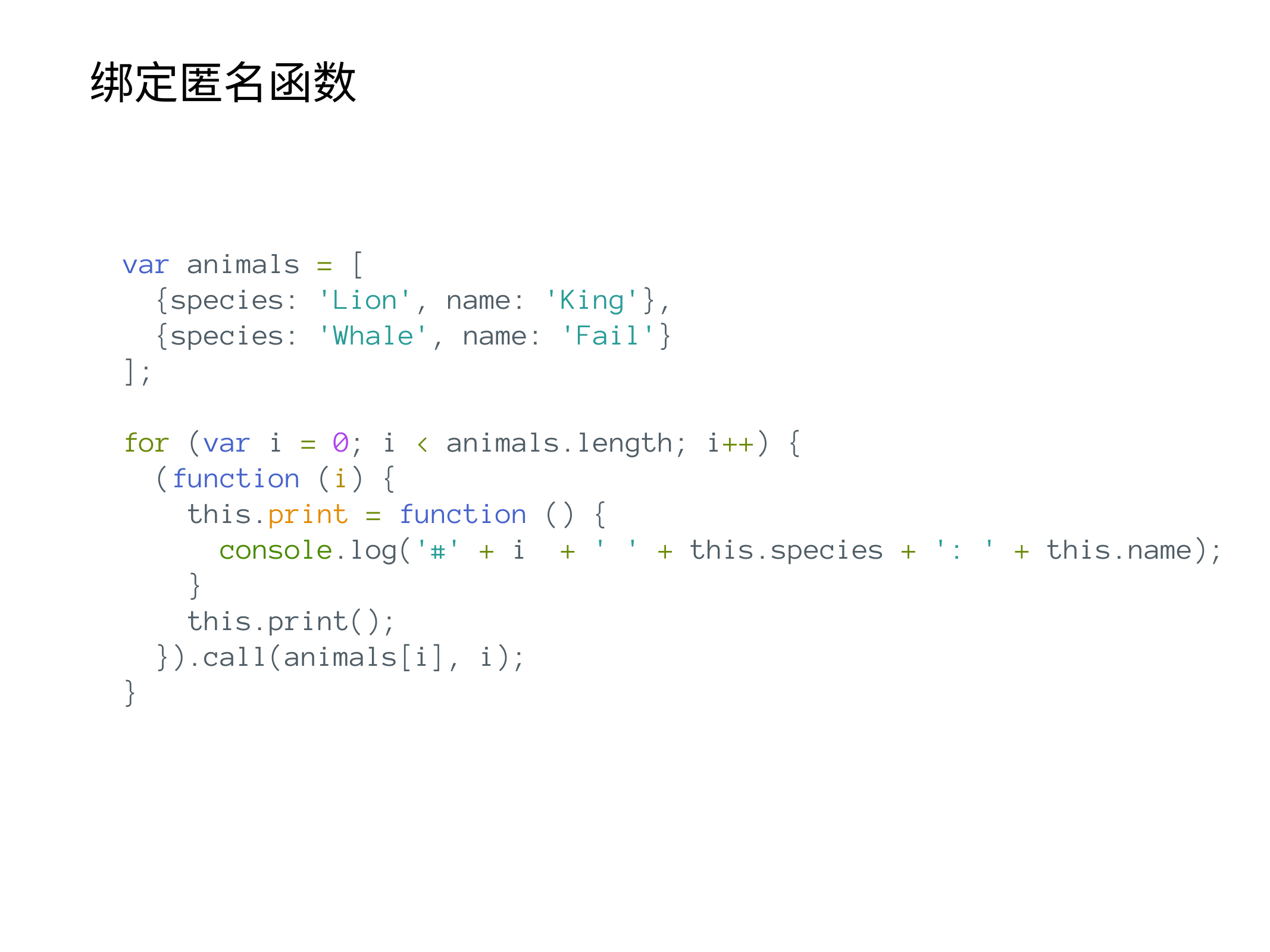

绑定匿名函数
var animals = [
  {species: 'Lion', name: 'King'},
  {species: 'Whale', name: 'Fail'}
];

for (var i = 0; i < animals.length; i++) {
  (function (i) {
    this.print = function () {
      console.log('#' + i  + ' ' + this.species + ': ' + this.name);
    }
    this.print();
  }).call(animals[i], i);
}